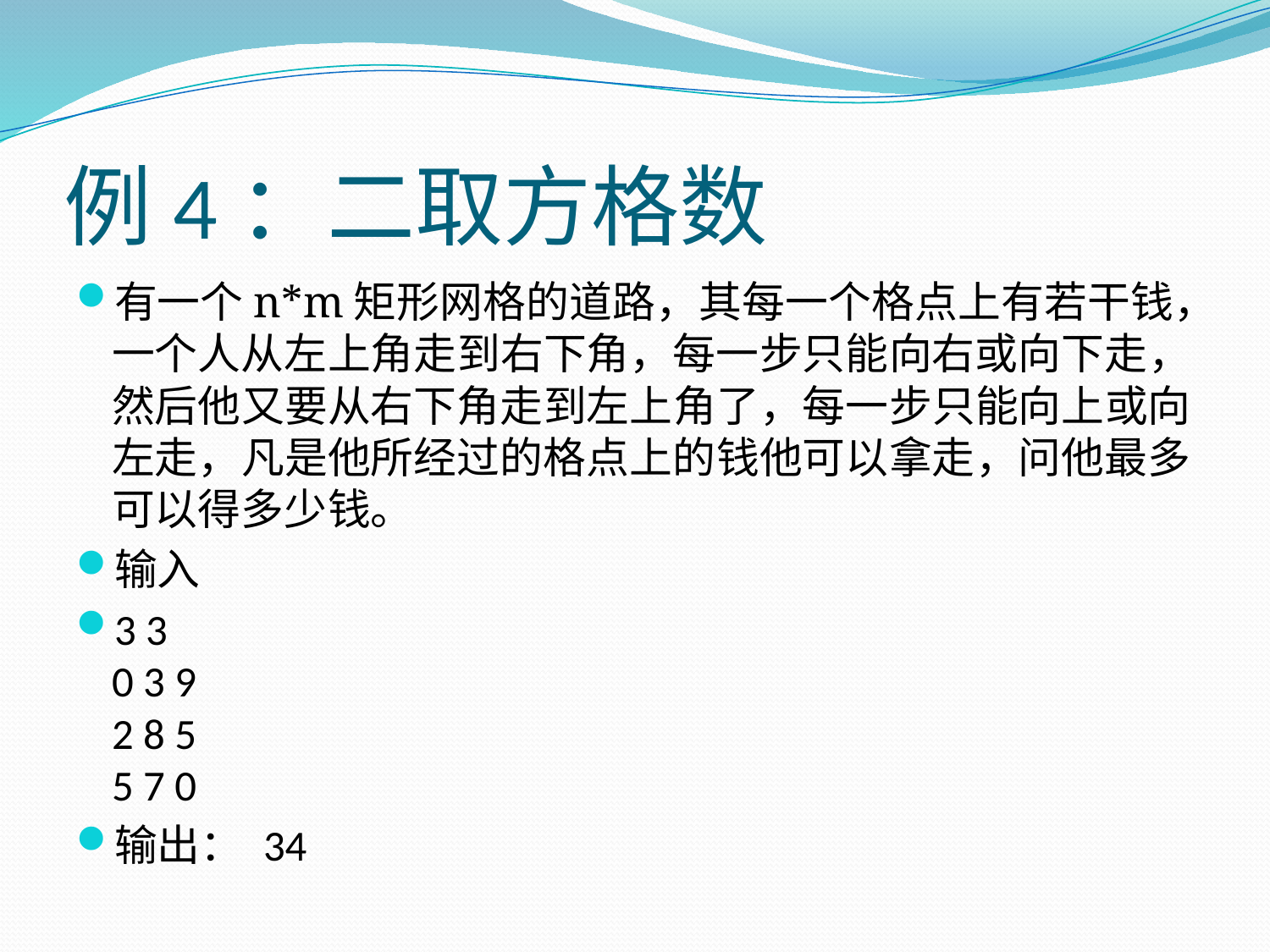

# 例4：二取方格数
有一个n*m矩形网格的道路，其每一个格点上有若干钱，一个人从左上角走到右下角，每一步只能向右或向下走，然后他又要从右下角走到左上角了，每一步只能向上或向左走，凡是他所经过的格点上的钱他可以拿走，问他最多可以得多少钱。
输入
3 3
0 3 9
2 8 5
5 7 0
输出： 34